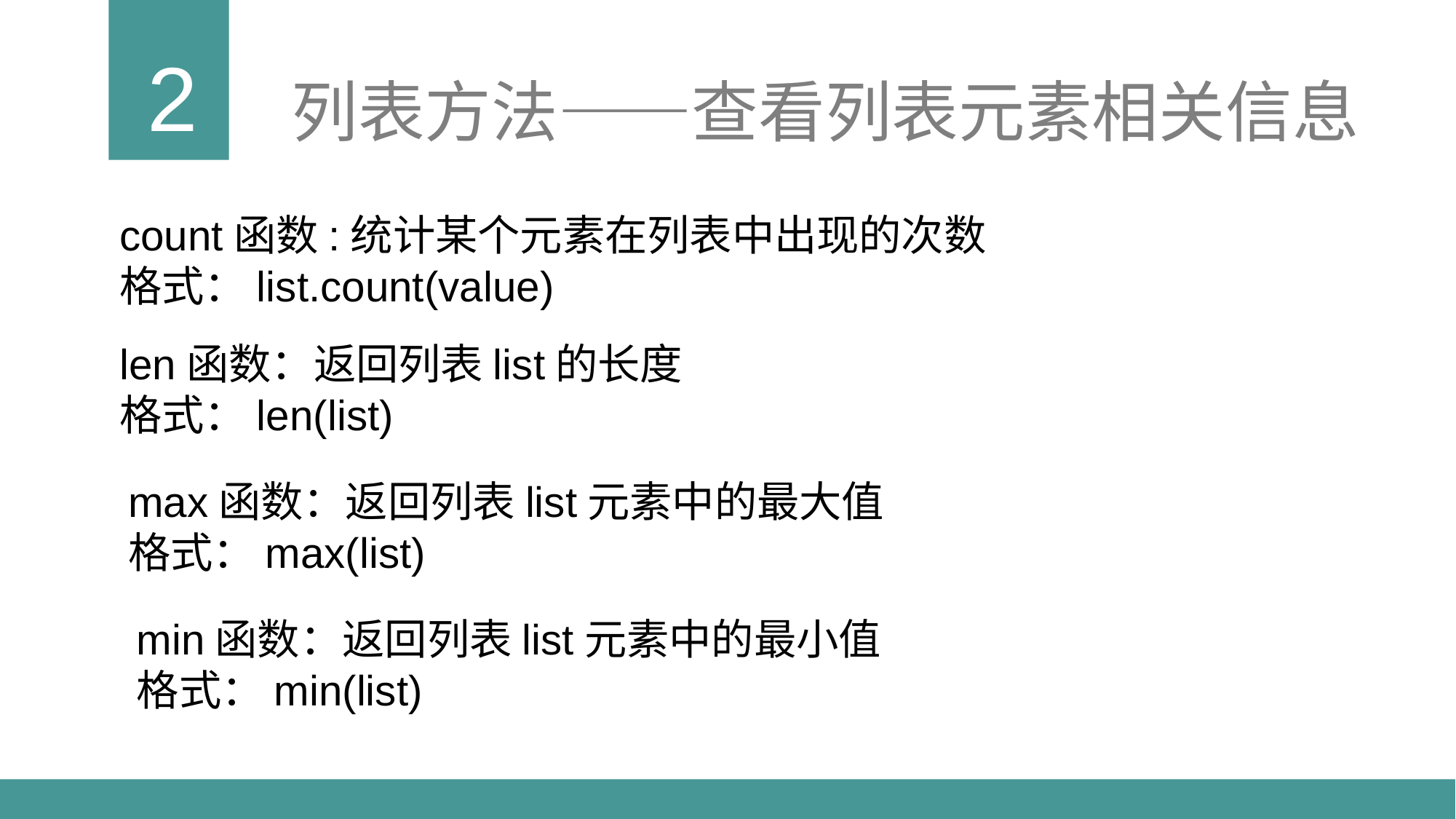

2
列表方法——查看列表元素相关信息
count函数:统计某个元素在列表中出现的次数
格式：list.count(value)
len函数：返回列表list的长度
格式：len(list)
max函数：返回列表list元素中的最大值
格式：max(list)
min函数：返回列表list元素中的最小值
格式：min(list)